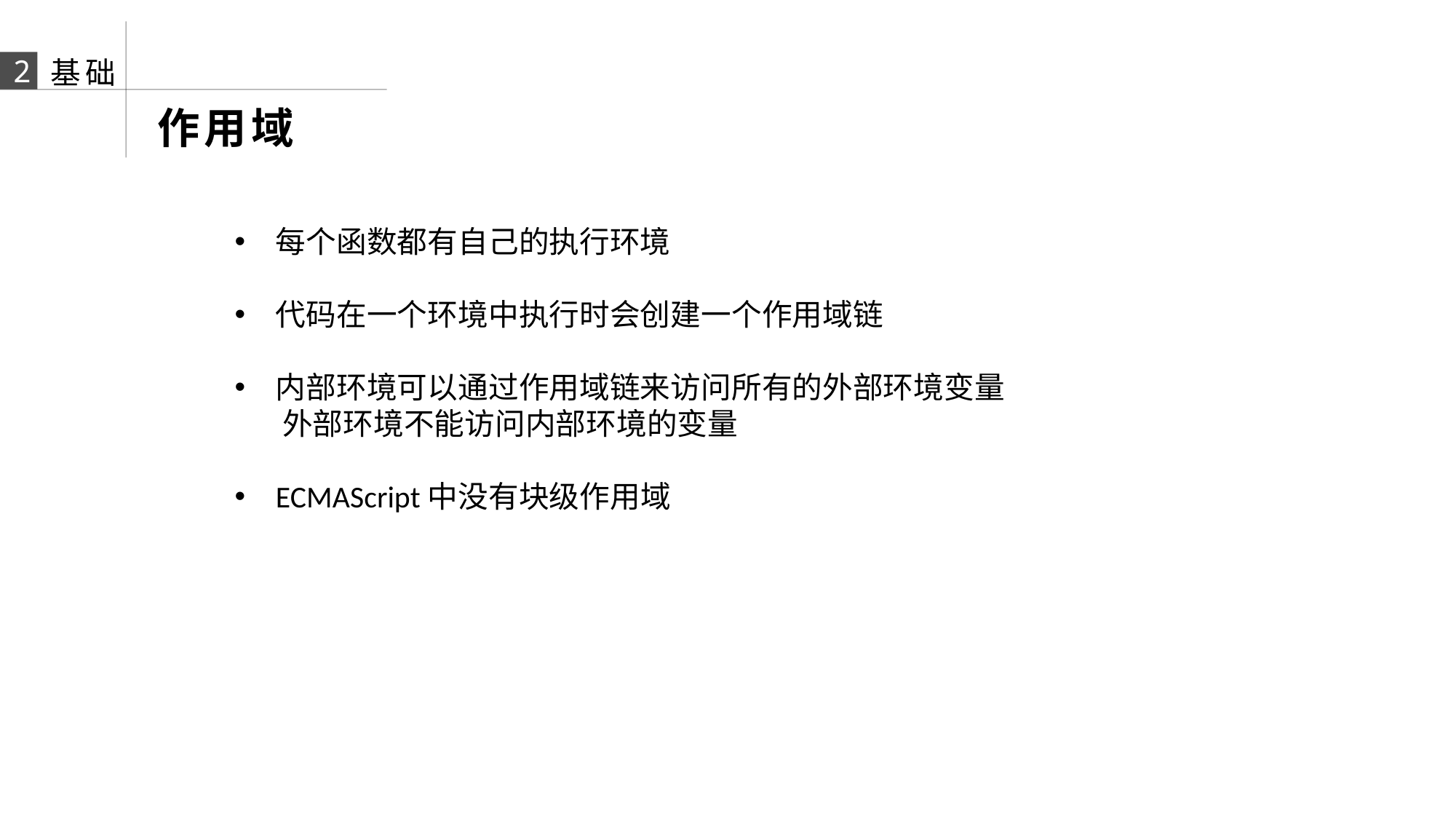

1
2
基础

作用域
每个函数都有自己的执行环境

代码在一个环境中执行时会创建一个作用域链

内部环境可以通过作用域链来访问所有的外部环境变量
      外部环境不能访问内部环境的变量

ECMAScript中没有块级作用域